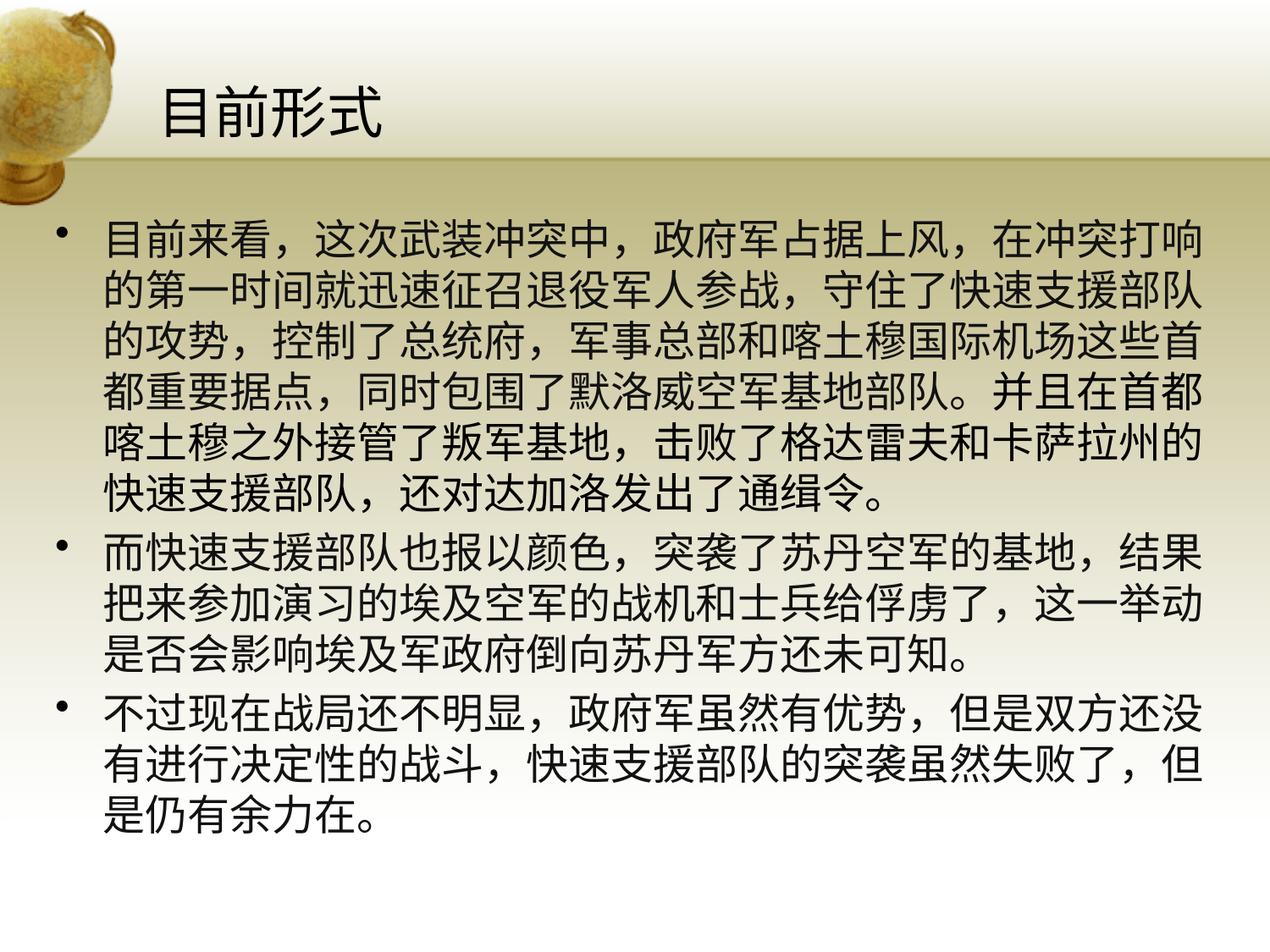

# 目前形式
目前来看，这次武装冲突中，政府军占据上风，在冲突打响的第一时间就迅速征召退役军人参战，守住了快速支援部队的攻势，控制了总统府，军事总部和喀土穆国际机场这些首都重要据点，同时包围了默洛威空军基地部队。并且在首都喀土穆之外接管了叛军基地，击败了格达雷夫和卡萨拉州的快速支援部队，还对达加洛发出了通缉令。
而快速支援部队也报以颜色，突袭了苏丹空军的基地，结果把来参加演习的埃及空军的战机和士兵给俘虏了，这一举动是否会影响埃及军政府倒向苏丹军方还未可知。
不过现在战局还不明显，政府军虽然有优势，但是双方还没有进行决定性的战斗，快速支援部队的突袭虽然失败了，但是仍有余力在。